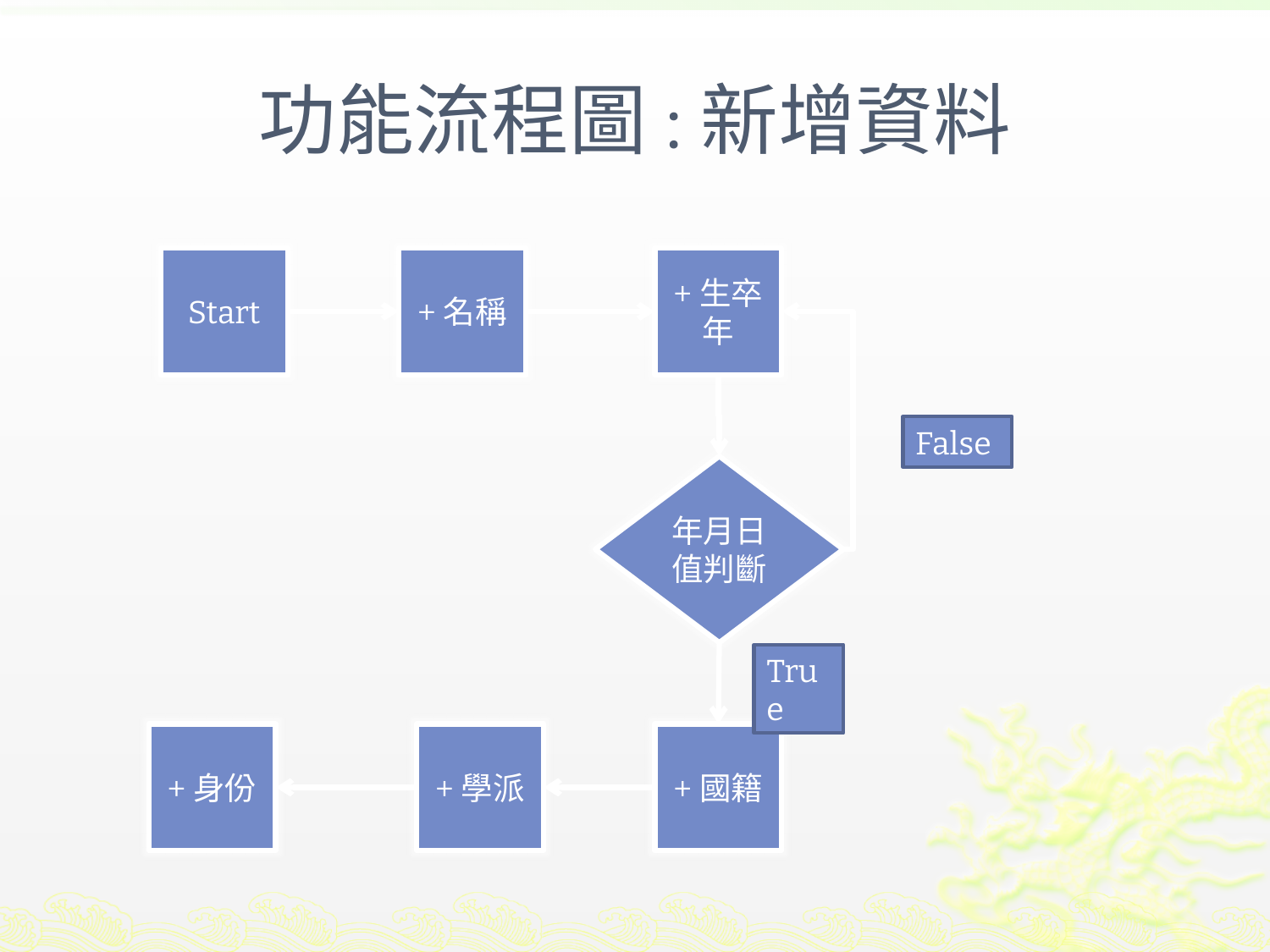

# 功能流程圖:新增資料

Start
+名稱
+生卒年
False
年月日值判斷
True
+身份
+學派
+國籍